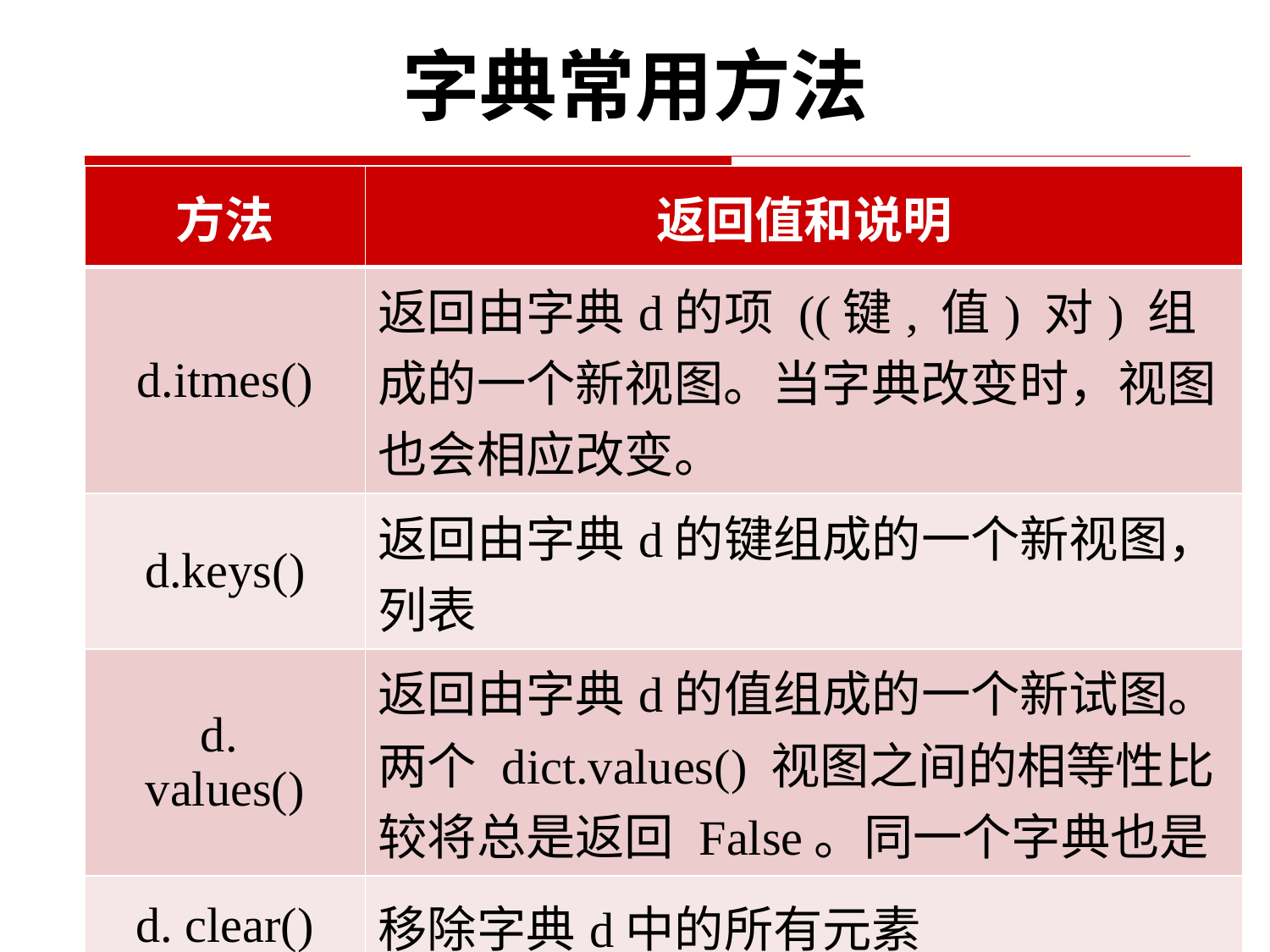

# 字典常用方法
| 方法 | 返回值和说明 |
| --- | --- |
| d.itmes() | 返回由字典d的项 ((键, 值) 对) 组成的一个新视图。当字典改变时，视图也会相应改变。 |
| d.keys() | 返回由字典d的键组成的一个新视图，列表 |
| d. values() | 返回由字典d的值组成的一个新试图。两个 dict.values() 视图之间的相等性比较将总是返回 False。同一个字典也是 |
| d. clear() | 移除字典d中的所有元素 |
15